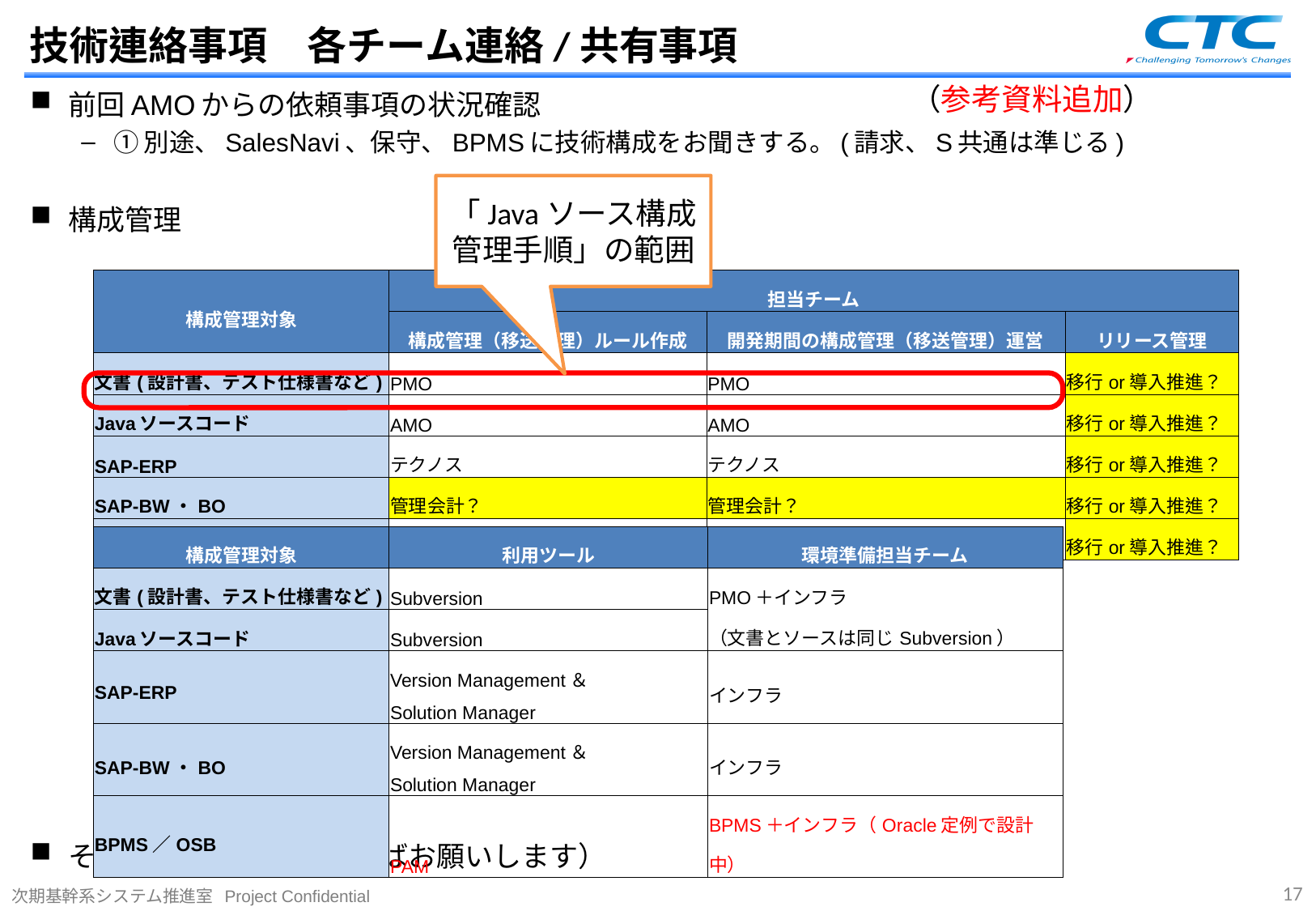

# 技術連絡事項　各チーム連絡/共有事項
（参考資料追加）
前回AMOからの依頼事項の状況確認
①別途、SalesNavi、保守、BPMSに技術構成をお聞きする。(請求、S共通は準じる)

構成管理

その他（連絡／共有あればお願いします）
「Javaソース構成管理手順」の範囲
| 構成管理対象 | 担当チーム |  |  |
| --- | --- | --- | --- |
|  | 構成管理（移送管理）ルール作成 | 開発期間の構成管理（移送管理）運営 | リリース管理 |
| 文書(設計書、テスト仕様書など) | PMO | PMO | 移行or導入推進？ |
| Javaソースコード | AMO | AMO | 移行or導入推進？ |
| SAP-ERP | テクノス | テクノス | 移行or導入推進？ |
| SAP-BW・BO | 管理会計？ | 管理会計？ | 移行or導入推進？ |
| BPMS／OSB | BPMS | BPMS | 移行or導入推進？ |

| 構成管理対象 | 利用ツール | 環境準備担当チーム |
| --- | --- | --- |
| 文書(設計書、テスト仕様書など) | Subversion | PMO＋インフラ （文書とソースは同じSubversion） |
| Javaソースコード | Subversion |  |
| SAP-ERP | Version Management＆ Solution Manager | インフラ |
| SAP-BW・BO | Version Management＆ Solution Manager | インフラ |
| BPMS／OSB | PAM | BPMS＋インフラ（Oracle定例で設計中） |
17